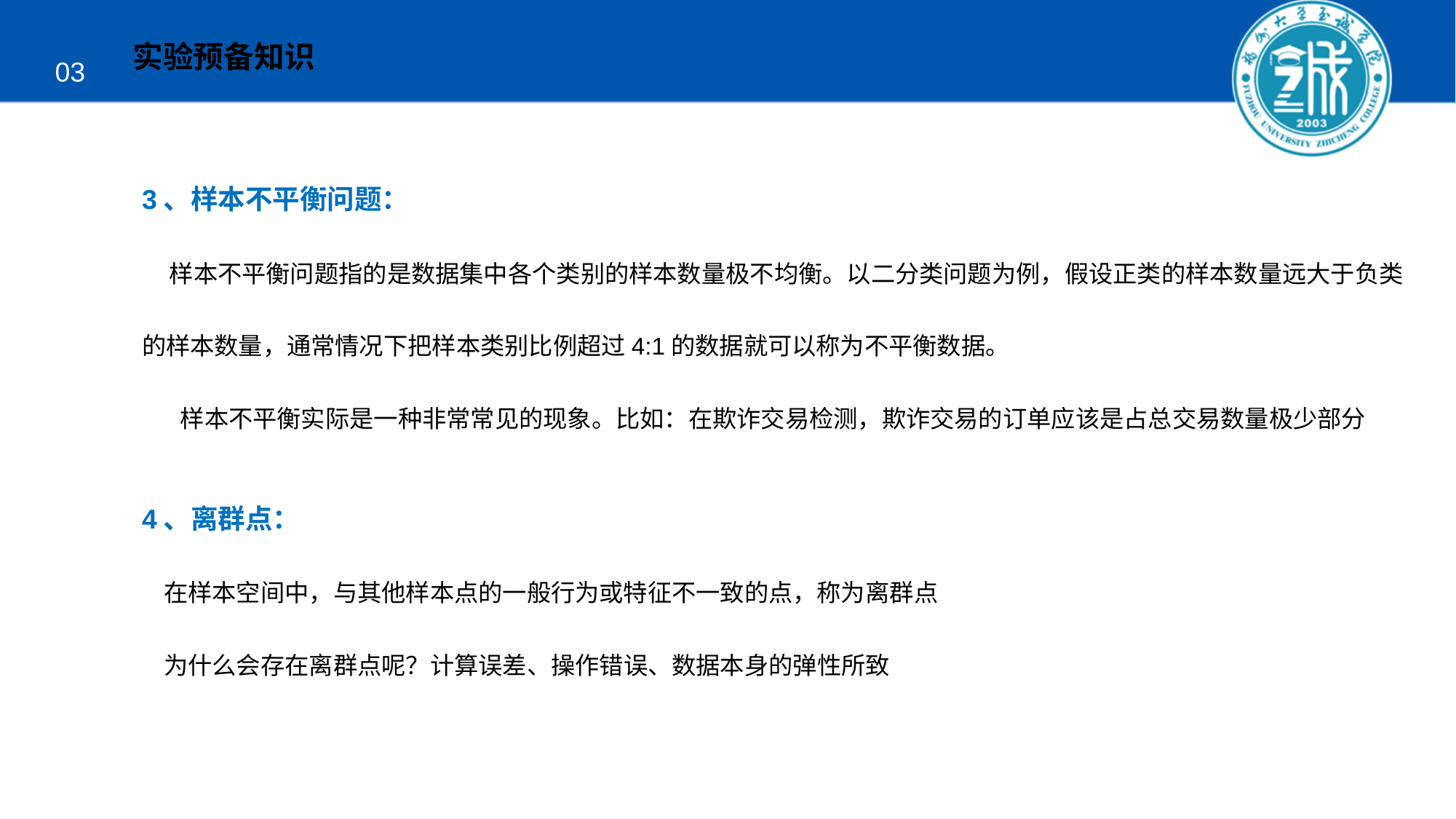

实验预备知识
03
3、样本不平衡问题：
    样本不平衡问题指的是数据集中各个类别的样本数量极不均衡。以二分类问题为例，假设正类的样本数量远大于负类的样本数量，通常情况下把样本类别比例超过4:1的数据就可以称为不平衡数据。
      样本不平衡实际是一种非常常见的现象。比如：在欺诈交易检测，欺诈交易的订单应该是占总交易数量极少部分
4、离群点：
   在样本空间中，与其他样本点的一般行为或特征不一致的点，称为离群点
   为什么会存在离群点呢？计算误差、操作错误、数据本身的弹性所致